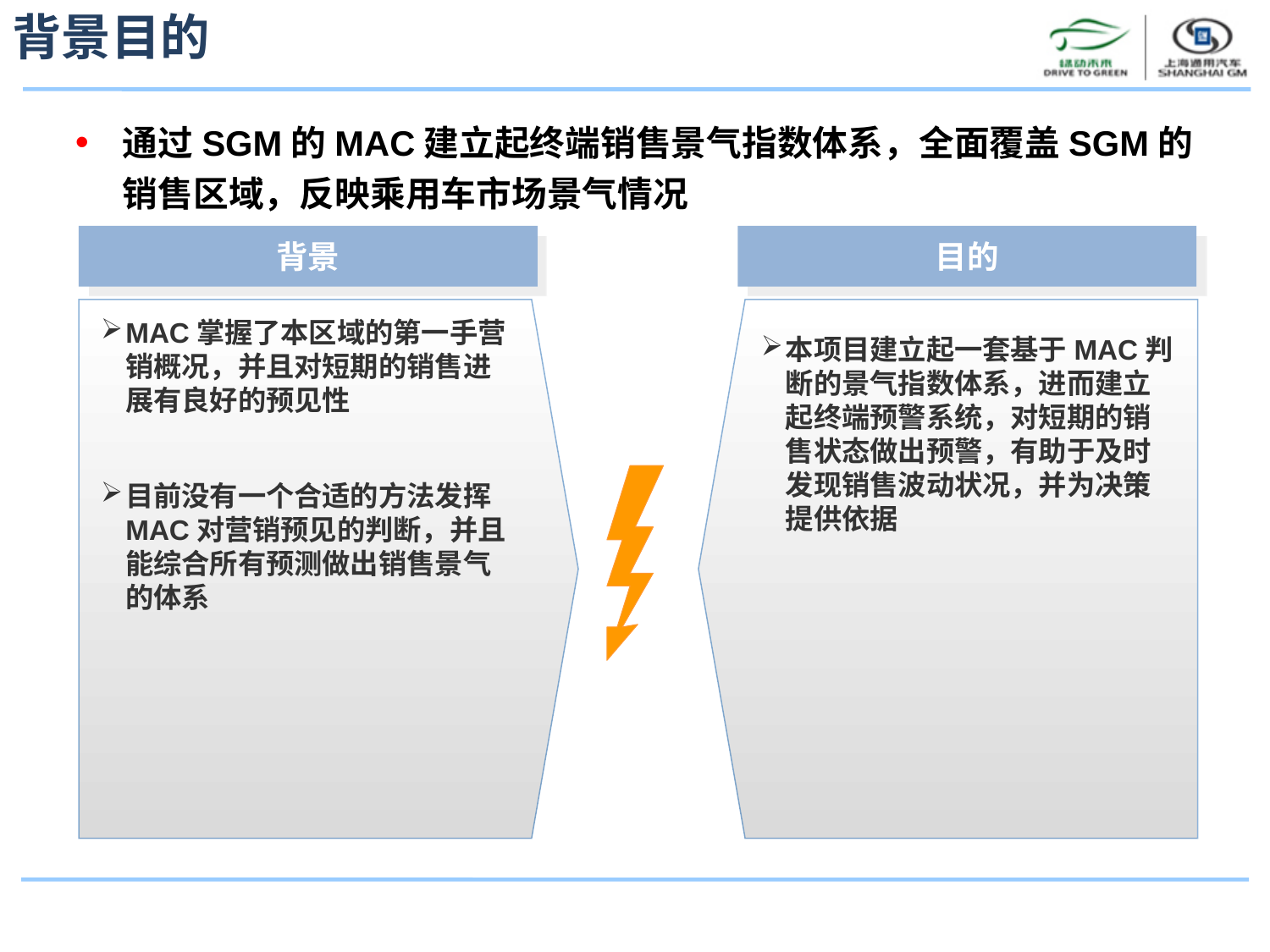

# 背景目的
通过SGM的MAC建立起终端销售景气指数体系，全面覆盖SGM的销售区域，反映乘用车市场景气情况
背景
目的

MAC掌握了本区域的第一手营销概况，并且对短期的销售进展有良好的预见性

目前没有一个合适的方法发挥MAC对营销预见的判断，并且能综合所有预测做出销售景气的体系
本项目建立起一套基于MAC判断的景气指数体系，进而建立起终端预警系统，对短期的销售状态做出预警，有助于及时发现销售波动状况，并为决策提供依据